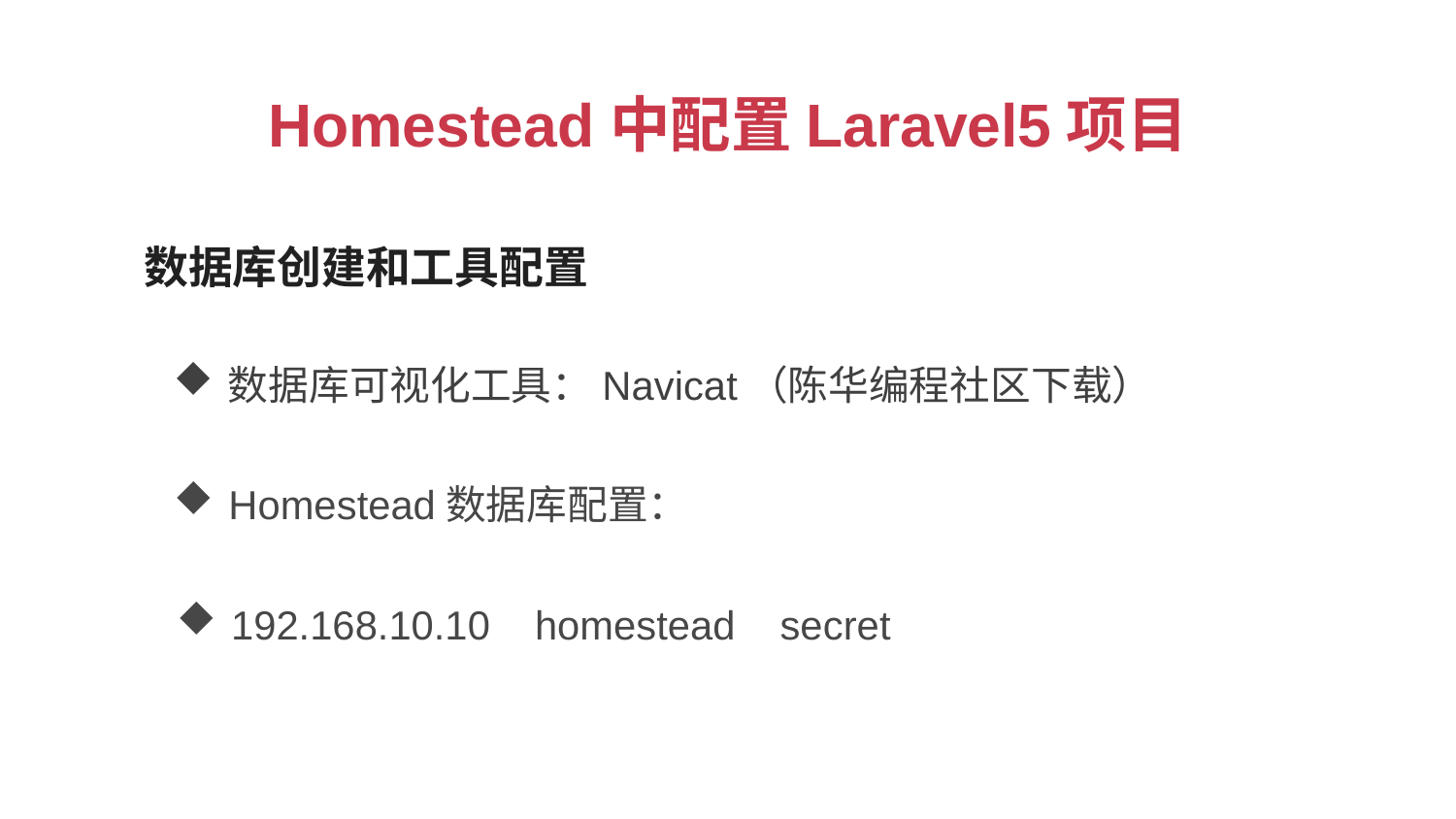

Homestead中配置Laravel5项目
 数据库创建和工具配置
数据库可视化工具：Navicat（陈华编程社区下载）
Homestead数据库配置：
192.168.10.10    homestead    secret